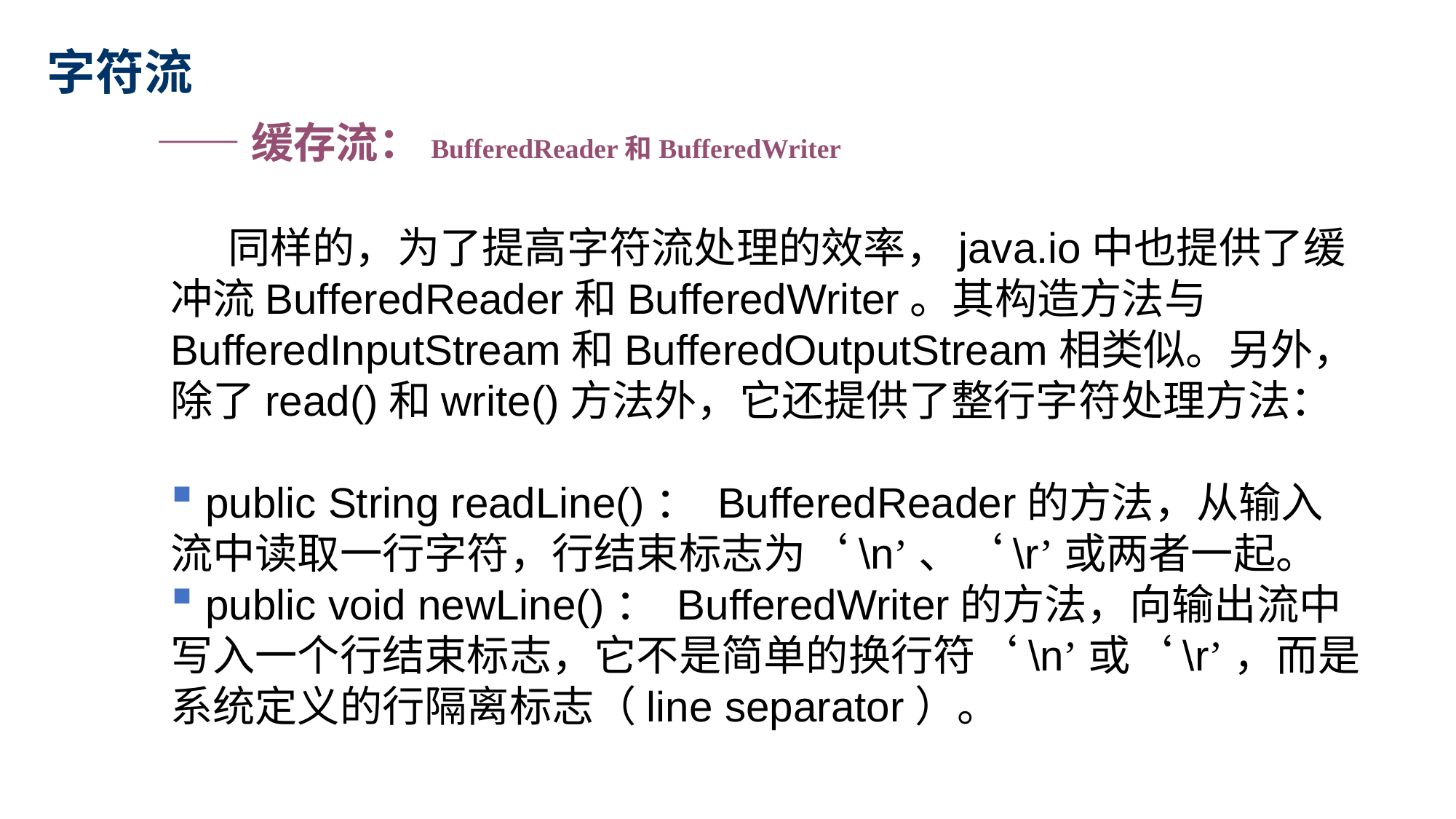

字符流
	——缓存流：BufferedReader和BufferedWriter
     同样的，为了提高字符流处理的效率，java.io中也提供了缓冲流BufferedReader和BufferedWriter。其构造方法与BufferedInputStream和BufferedOutputStream相类似。另外，除了read()和write()方法外，它还提供了整行字符处理方法：

 public String readLine()： BufferedReader的方法，从输入流中读取一行字符，行结束标志为‘\n’、‘\r’或两者一起。
 public void newLine()： BufferedWriter的方法，向输出流中写入一个行结束标志，它不是简单的换行符‘\n’或‘\r’，而是系统定义的行隔离标志（line separator）。